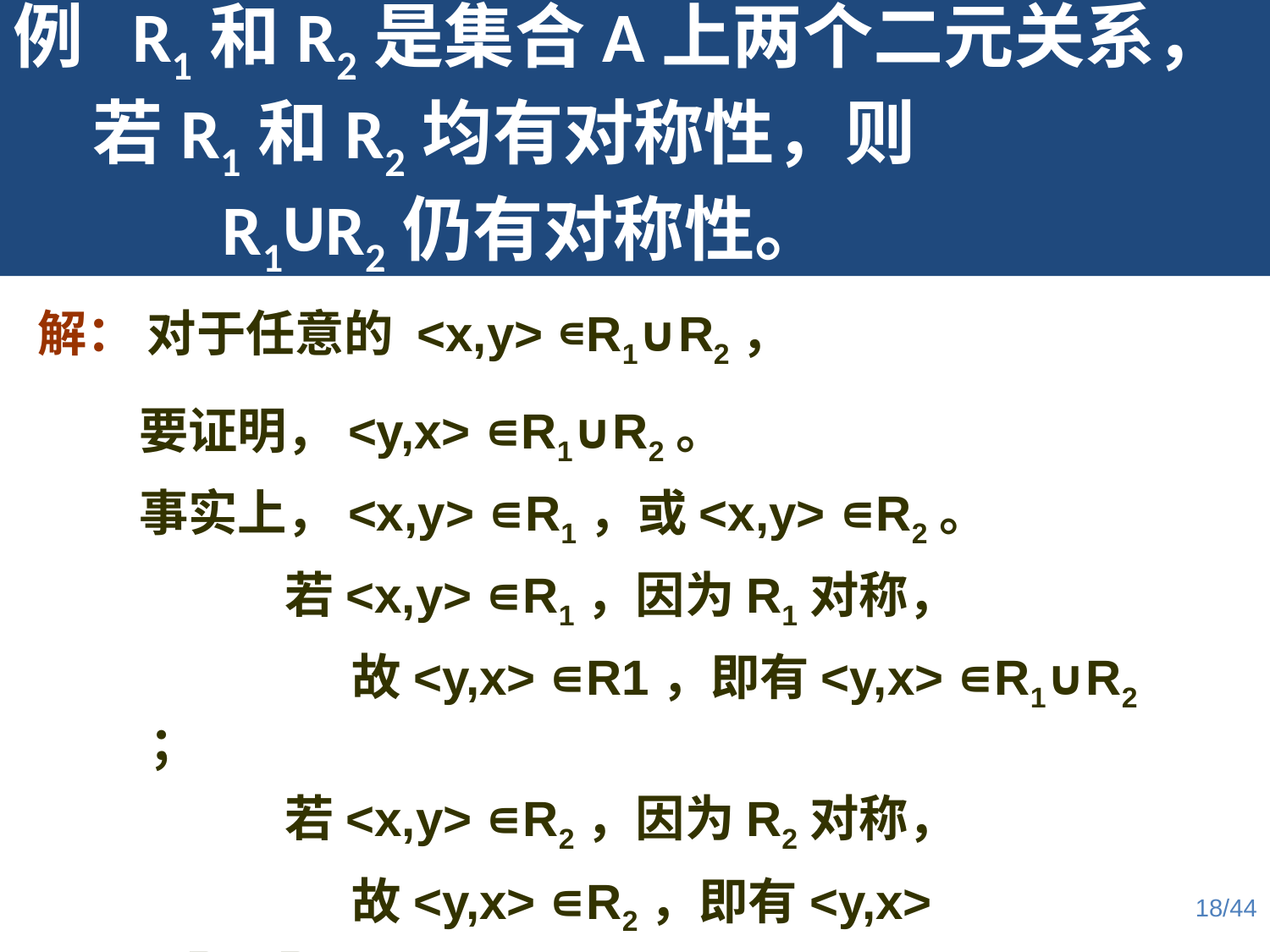

例  R1和R2是集合A上两个二元关系，
     若R1和R2均有对称性，则
            R1∪R2仍有对称性。
解： 对于任意的 <x,y> ∊R1∪R2，
        要证明，<y,x> ∊R1∪R2。
        事实上，<x,y> ∊R1，或<x,y> ∊R2。
                     若<x,y> ∊R1，因为R1对称，
                           故<y,x> ∊R1，即有<y,x> ∊R1∪R2 ；
                     若<x,y> ∊R2，因为R2对称，
                           故<y,x> ∊R2，即有<y,x> ∊R1∪R2。
        所以 R1∪R2是对称的。
18/44